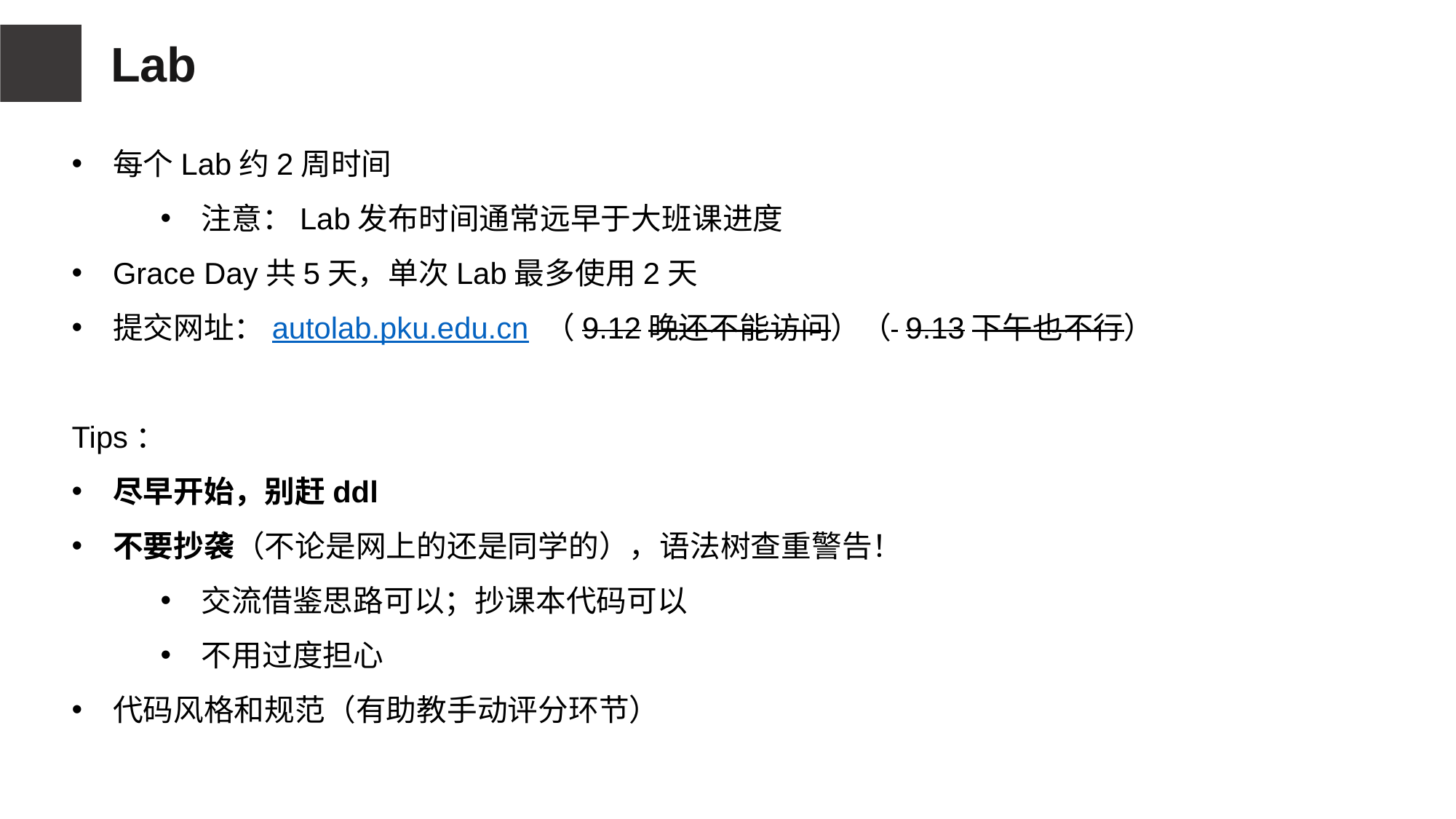

Lab
每个Lab约2周时间
注意：Lab发布时间通常远早于大班课进度
Grace Day共5天，单次Lab最多使用2天
提交网址：autolab.pku.edu.cn （9.12晚还不能访问）（ 9.13下午也不行）

Tips：
尽早开始，别赶ddl
不要抄袭（不论是网上的还是同学的），语法树查重警告！
交流借鉴思路可以；抄课本代码可以
不用过度担心
代码风格和规范（有助教手动评分环节）